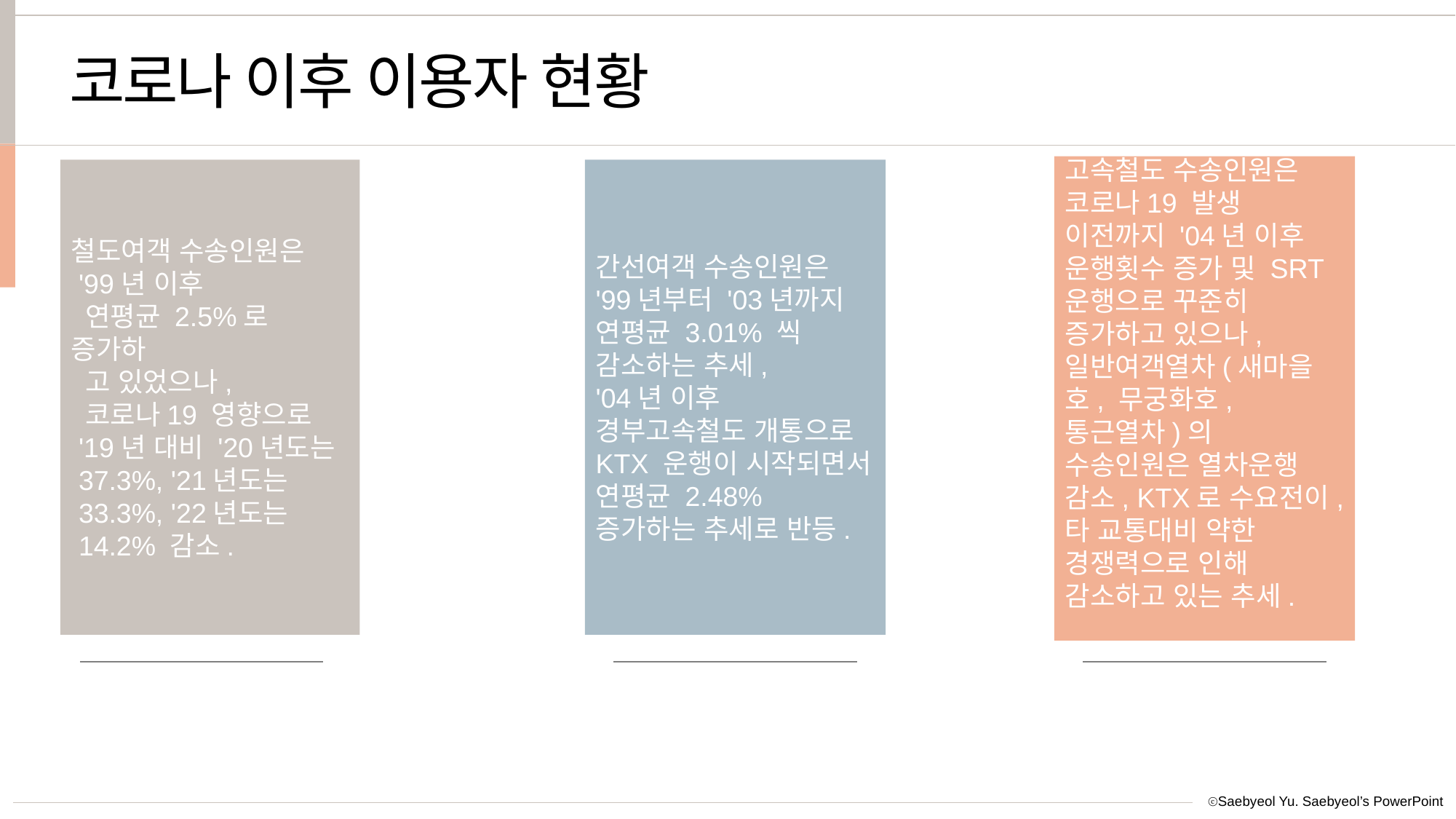

코로나 이후 이용자 현황
고속철도 수송인원은 코로나19 발생 이전까지 '04년 이후 운행횟수 증가 및 SRT 운행으로 꾸준히 증가하고 있으나, 일반여객열차(새마을호, 무궁화호, 통근열차)의 수송인원은 열차운행 감소, KTX로 수요전이,
타 교통대비 약한 경쟁력으로 인해 감소하고 있는 추세.

철도여객 수송인원은
 '99년 이후
 연평균 2.5%로 증가하
 고 있었으나,
 코로나19 영향으로
 '19년 대비 '20년도는
 37.3%, '21년도는
 33.3%, '22년도는
 14.2% 감소.
간선여객 수송인원은
'99년부터 '03년까지 연평균 3.01% 씩 감소하는 추세,
'04년 이후 경부고속철도 개통으로 KTX 운행이 시작되면서 연평균 2.48% 증가하는 추세로 반등.
A
B